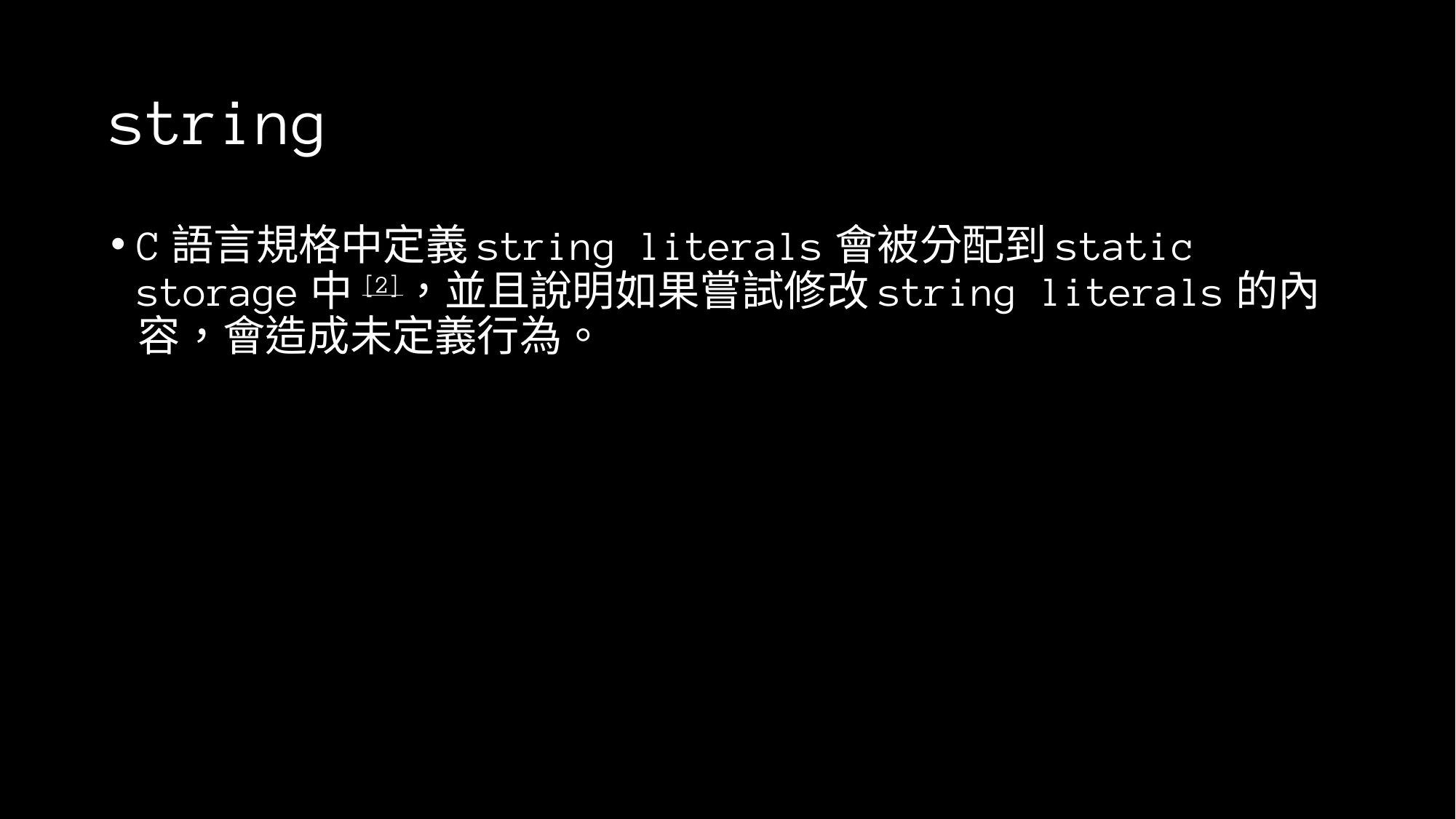

# string
C語言規格中定義string literals會被分配到static storage中[2]，並且說明如果嘗試修改string literals的內容，會造成未定義行為。